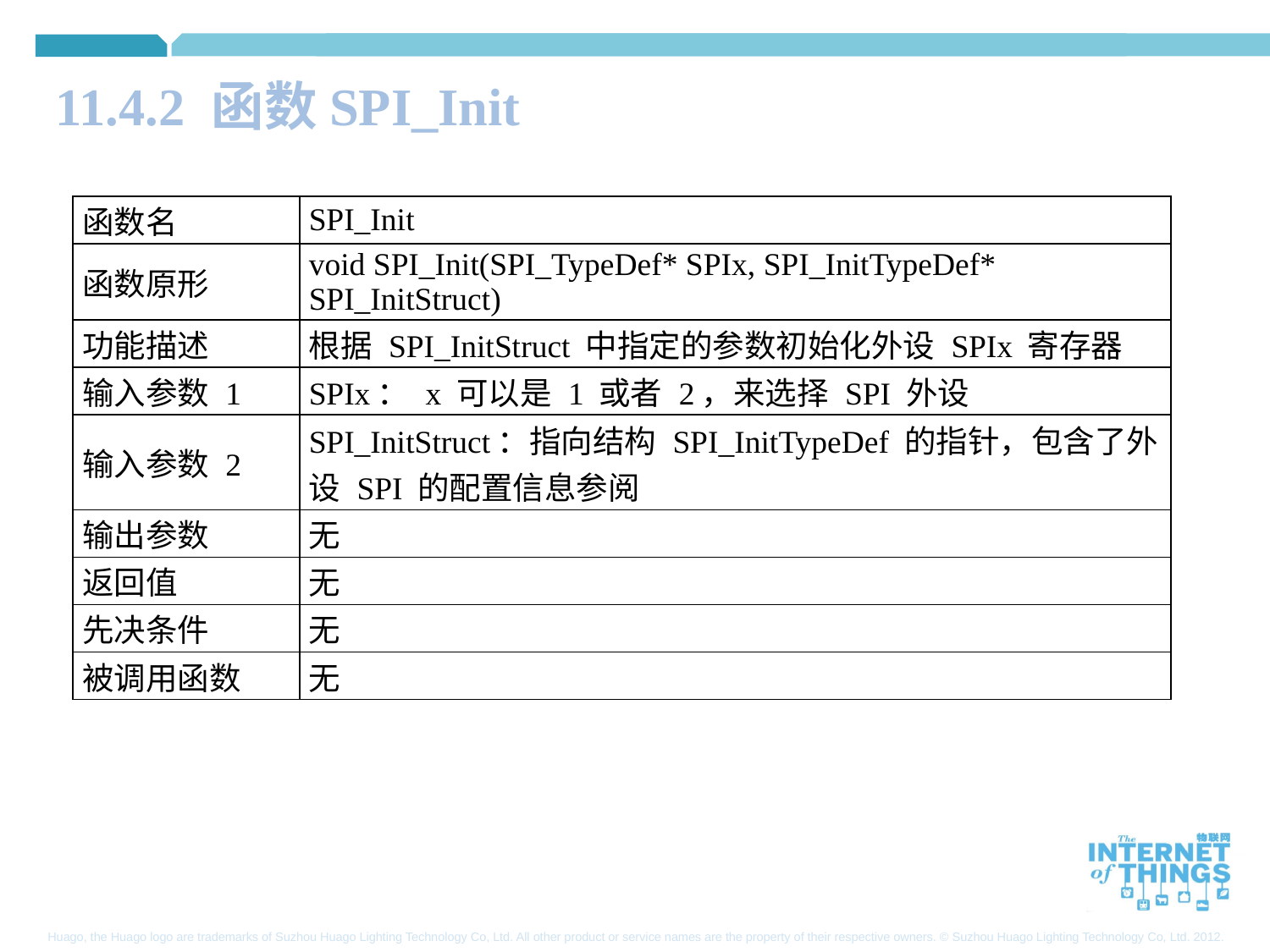

11.4.2 函数SPI_Init
| 函数名 | SPI\_Init |
| --- | --- |
| 函数原形 | void SPI\_Init(SPI\_TypeDef\* SPIx, SPI\_InitTypeDef\* SPI\_InitStruct) |
| 功能描述 | 根据 SPI\_InitStruct 中指定的参数初始化外设 SPIx 寄存器 |
| 输入参数 1 | SPIx： x 可以是 1 或者 2，来选择 SPI 外设 |
| 输入参数 2 | SPI\_InitStruct：指向结构 SPI\_InitTypeDef 的指针，包含了外设 SPI 的配置信息参阅 |
| 输出参数 | 无 |
| 返回值 | 无 |
| 先决条件 | 无 |
| 被调用函数 | 无 |